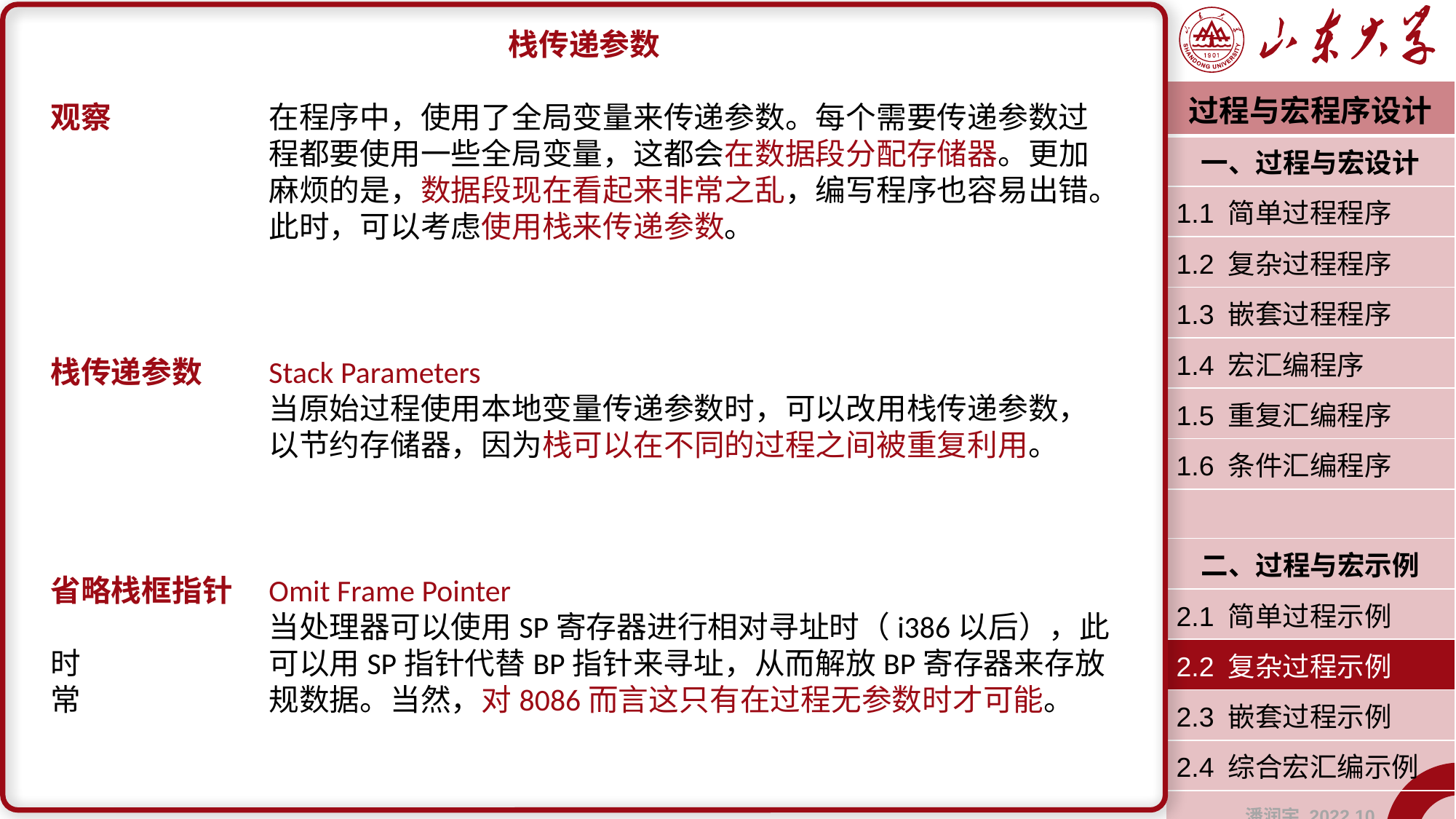

栈传递参数

观察		在程序中，使用了全局变量来传递参数。每个需要传递参数过		程都要使用一些全局变量，这都会在数据段分配存储器。更加		麻烦的是，数据段现在看起来非常之乱，编写程序也容易出错。		此时，可以考虑使用栈来传递参数。

栈传递参数	Stack Parameters
		当原始过程使用本地变量传递参数时，可以改用栈传递参数，		以节约存储器，因为栈可以在不同的过程之间被重复利用。

省略栈框指针	Omit Frame Pointer
		当处理器可以使用SP寄存器进行相对寻址时（i386以后），此时		可以用SP指针代替BP指针来寻址，从而解放BP寄存器来存放常		规数据。当然，对8086而言这只有在过程无参数时才可能。
| 过程与宏程序设计 |
| --- |
| 一、过程与宏设计 |
| 1.1 简单过程程序 |
| 1.2 复杂过程程序 |
| 1.3 嵌套过程程序 |
| 1.4 宏汇编程序 |
| 1.5 重复汇编程序 |
| 1.6 条件汇编程序 |
|  |
| 二、过程与宏示例 |
| 2.1 简单过程示例 |
| 2.2 复杂过程示例 |
| 2.3 嵌套过程示例 |
| 2.4 综合宏汇编示例 |
| 潘润宇 2022.10 |